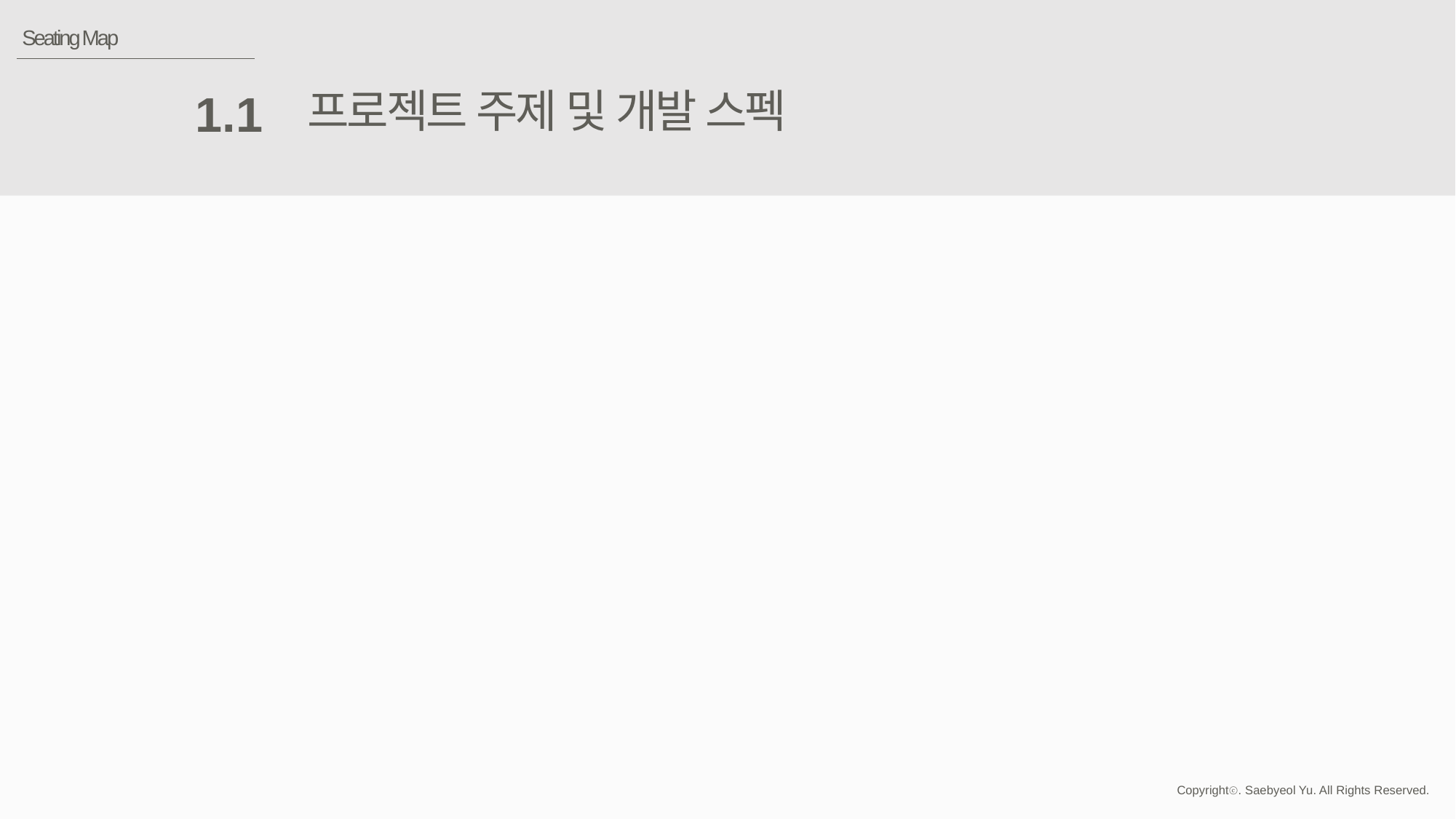

Seating Map

프로젝트 주제 및 개발 스펙
1.1